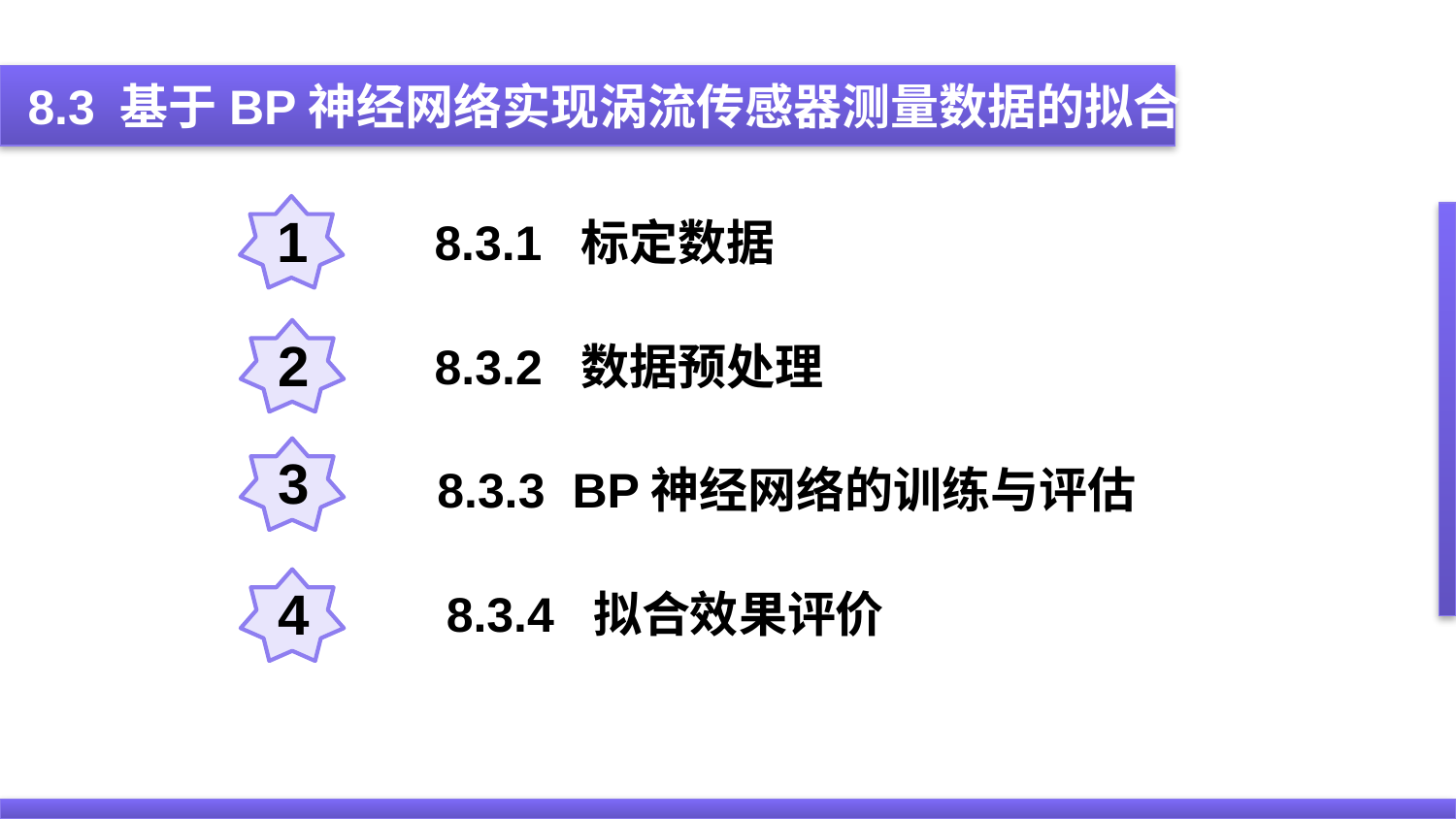

8.3 基于BP神经网络实现涡流传感器测量数据的拟合
1
8.3.1  标定数据
2
8.3.2  数据预处理
3
8.3.3  BP神经网络的训练与评估
4
8.3.4  拟合效果评价